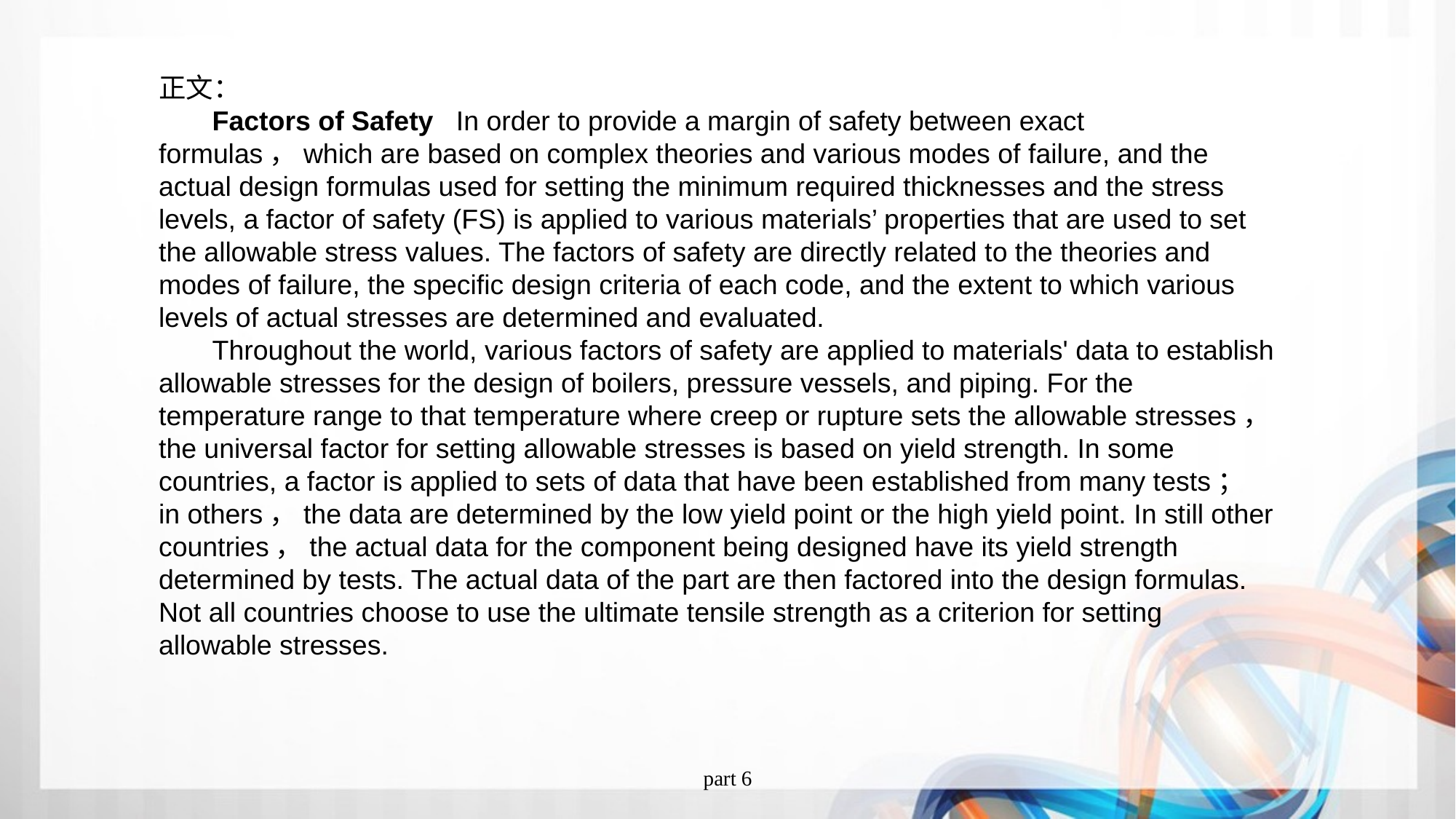

正文：
       Factors of Safety   In order to provide a margin of safety between exact formulas，which are based on complex theories and various modes of failure, and the actual design formulas used for setting the minimum required thicknesses and the stress levels, a factor of safety (FS) is applied to various materials’ properties that are used to set the allowable stress values. The factors of safety are directly related to the theories and modes of failure, the specific design criteria of each code, and the extent to which various levels of actual stresses are determined and evaluated.
       Throughout the world, various factors of safety are applied to materials' data to establish allowable stresses for the design of boilers, pressure vessels, and piping. For the temperature range to that temperature where creep or rupture sets the allowable stresses，the universal factor for setting allowable stresses is based on yield strength. In some countries, a factor is applied to sets of data that have been established from many tests； in others，the data are determined by the low yield point or the high yield point. In still other countries，the actual data for the component being designed have its yield strength determined by tests. The actual data of the part are then factored into the design formulas. Not all countries choose to use the ultimate tensile strength as a criterion for setting allowable stresses.

part 6